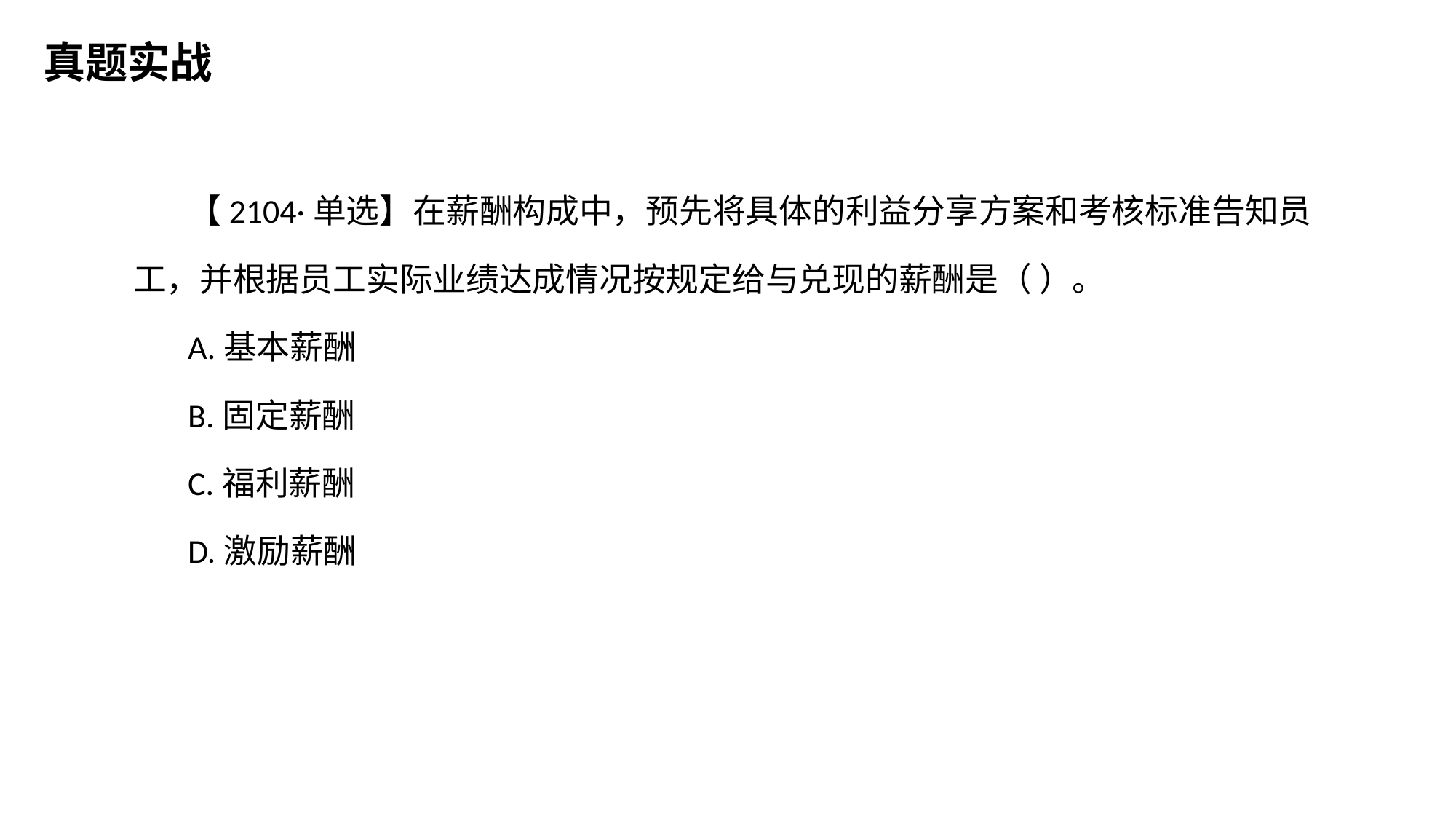

真题实战
【2104·单选】在薪酬构成中，预先将具体的利益分享方案和考核标准告知员工，并根据员工实际业绩达成情况按规定给与兑现的薪酬是（ ）。
A.基本薪酬
B.固定薪酬
C.福利薪酬
D.激励薪酬